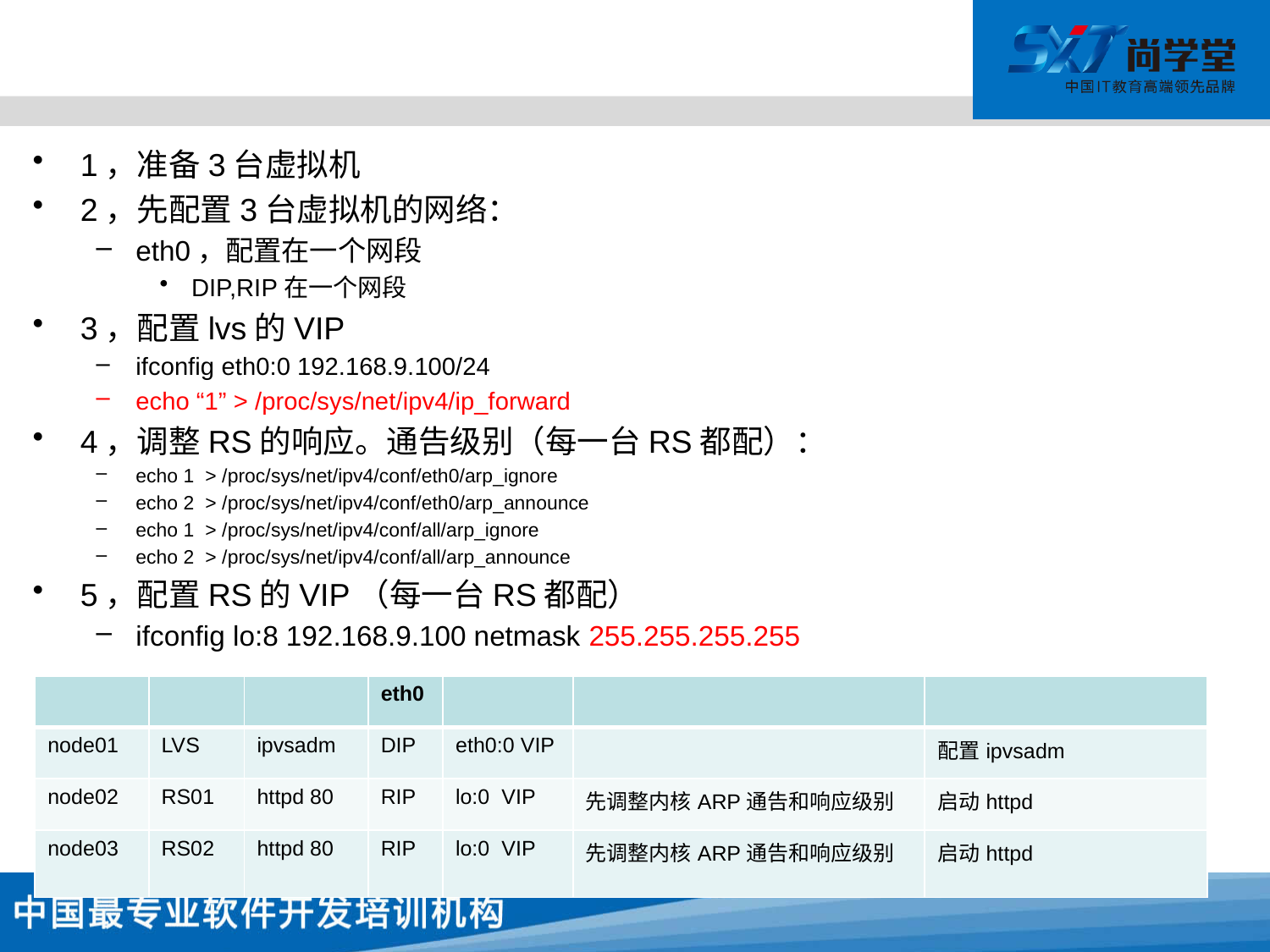

#
1，准备3台虚拟机
2，先配置3台虚拟机的网络：
eth0，配置在一个网段
DIP,RIP在一个网段
3，配置lvs的VIP
ifconfig eth0:0 192.168.9.100/24
echo “1” > /proc/sys/net/ipv4/ip_forward
4，调整RS的响应。通告级别（每一台RS都配）：
echo 1  > /proc/sys/net/ipv4/conf/eth0/arp_ignore
echo 2  > /proc/sys/net/ipv4/conf/eth0/arp_announce
echo 1  > /proc/sys/net/ipv4/conf/all/arp_ignore
echo 2  > /proc/sys/net/ipv4/conf/all/arp_announce
5，配置RS的VIP（每一台RS都配）
ifconfig lo:8 192.168.9.100 netmask 255.255.255.255

|  |  |  | eth0 |  |  |  |
| --- | --- | --- | --- | --- | --- | --- |
| node01 | LVS | ipvsadm | DIP | eth0:0 VIP |  | 配置ipvsadm |
| node02 | RS01 | httpd 80 | RIP | lo:0 VIP | 先调整内核ARP通告和响应级别 | 启动httpd |
| node03 | RS02 | httpd 80 | RIP | lo:0 VIP | 先调整内核ARP通告和响应级别 | 启动httpd |